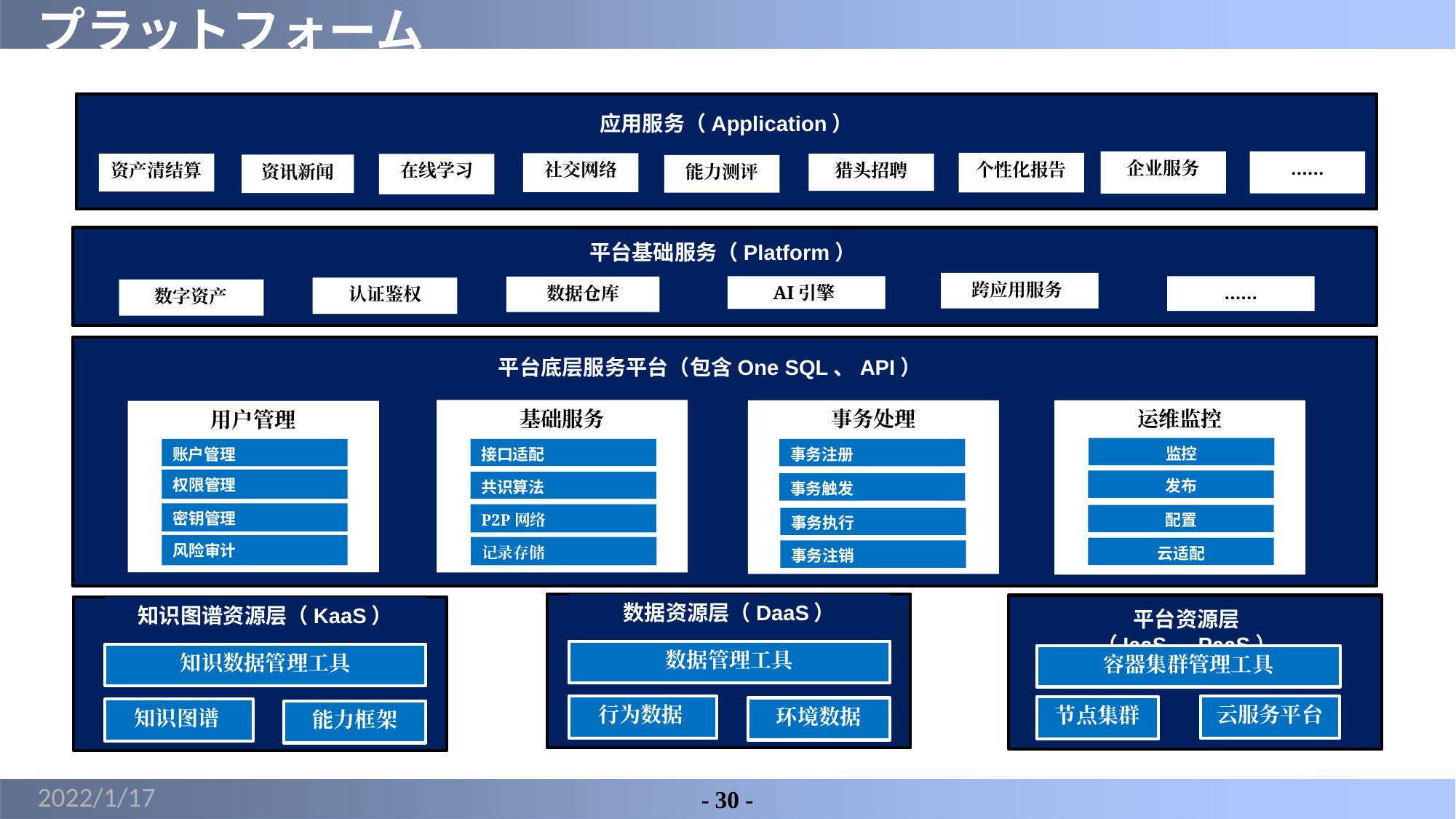

# プラットフォーム

应用服务（Application）
社交网络
资产清结算
在线学习
资讯新闻
个性化报告

平台基础服务（Platform）
AI引擎
……

数据仓库

认证鉴权

数字资产

平台底层服务平台（包含One SQL、API）
基础服务
事务处理
运维监控
用户管理

监控
接口适配
账户管理
事务注册
权限管理
发布
共识算法
事务触发
密钥管理
P2P网络
配置
事务执行
风险审计
记录存储
云适配
事务注销

平台资源层（IaaS、PaaS）
容器集群管理工具
云服务平台

节点集群

……

企业服务
猎头招聘
能力测评
跨应用服务
数据资源层（DaaS）

知识图谱资源层（KaaS）

数据管理工具
知识数据管理工具
行为数据
环境数据
知识图谱
能力框架
2022/1/17
- 30 -